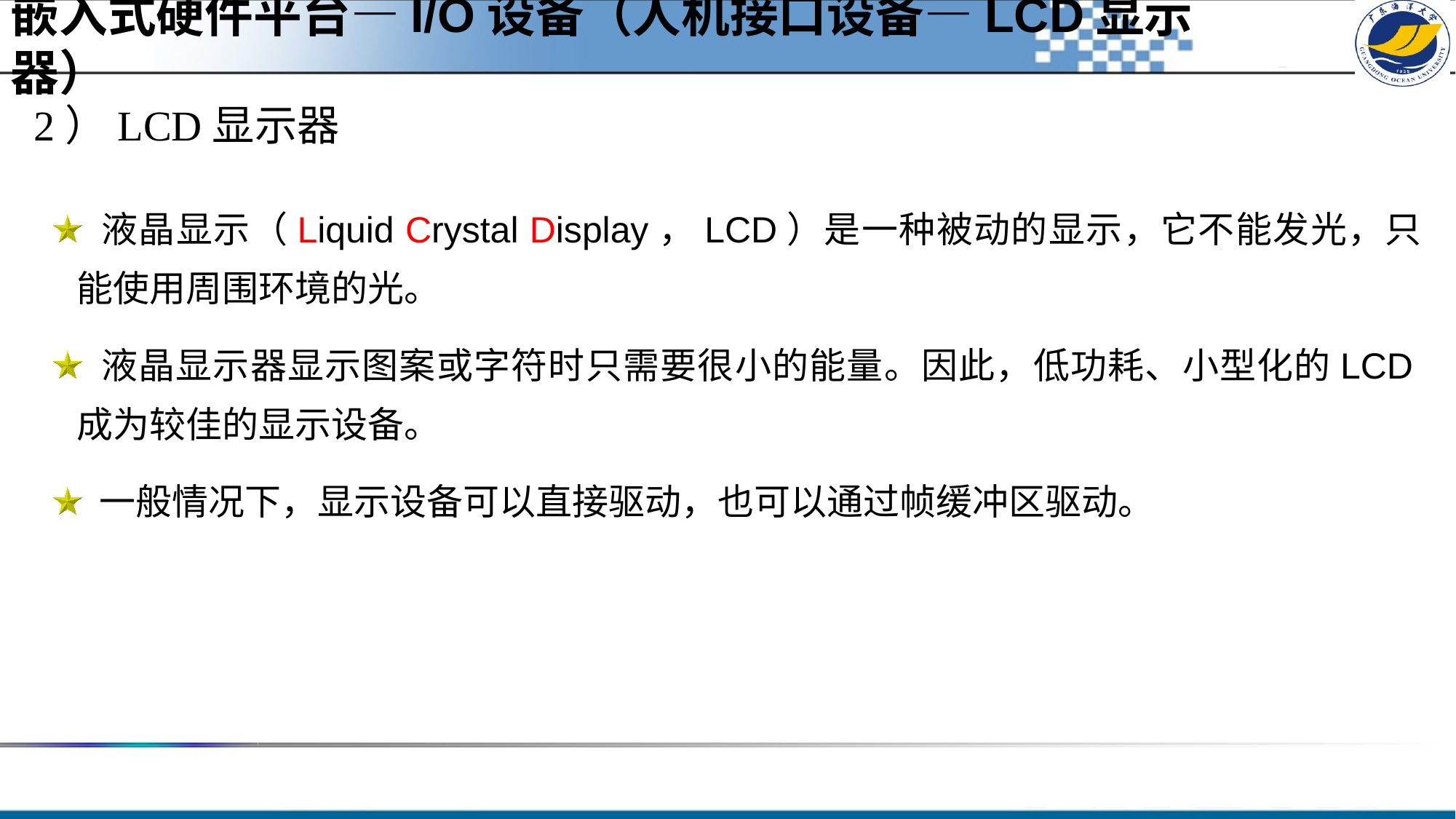

嵌入式硬件平台—I/O设备（人机接口设备—LCD显示器）
2）LCD显示器
 液晶显示（Liquid Crystal Display，LCD）是一种被动的显示，它不能发光，只能使用周围环境的光。
 液晶显示器显示图案或字符时只需要很小的能量。因此，低功耗、小型化的LCD成为较佳的显示设备。
 一般情况下，显示设备可以直接驱动，也可以通过帧缓冲区驱动。
80